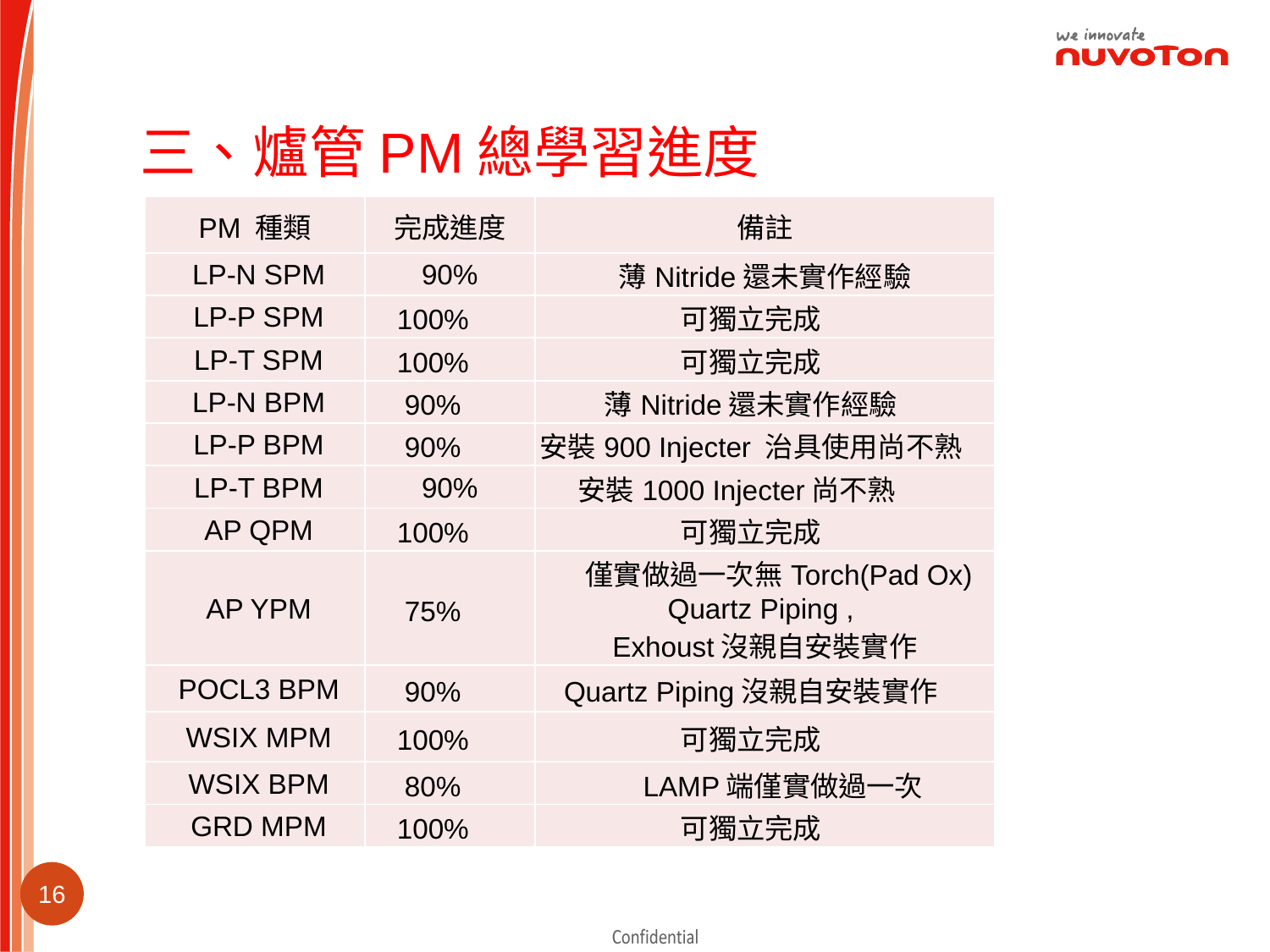

# 三、爐管PM總學習進度
| PM 種類 | 完成進度 | 備註 |
| --- | --- | --- |
| LP-N SPM | 90% | 薄Nitride還未實作經驗 |
| LP-P SPM | 100% | 可獨立完成 |
| LP-T SPM | 100% | 可獨立完成 |
| LP-N BPM | 90% | 薄Nitride還未實作經驗 |
| LP-P BPM | 90% | 安裝900 Injecter 治具使用尚不熟 |
| LP-T BPM | 90% | 安裝1000 Injecter尚不熟 |
| AP QPM | 100% | 可獨立完成 |
| AP YPM | 75% | 僅實做過一次無Torch(Pad Ox) Quartz Piping , Exhoust沒親自安裝實作 |
| POCL3 BPM | 90% | Quartz Piping沒親自安裝實作 |
| WSIX MPM | 100% | 可獨立完成 |
| WSIX BPM | 80% | LAMP端僅實做過一次 |
| GRD MPM | 100% | 可獨立完成 |

16